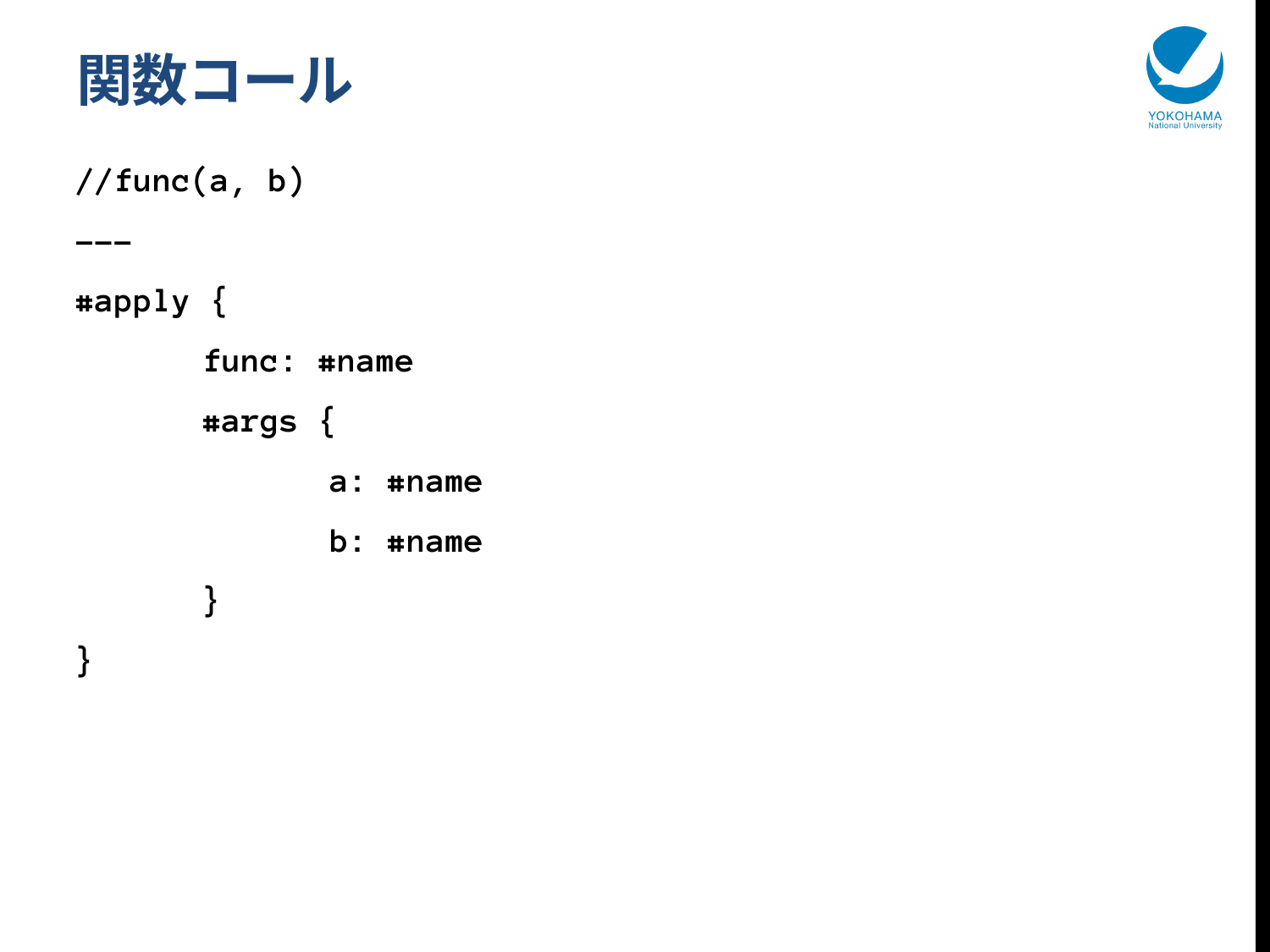

# 関数コール
//func(a, b)
---
#apply {
	func: #name
	#args {
		a: #name
		b: #name
	}
}